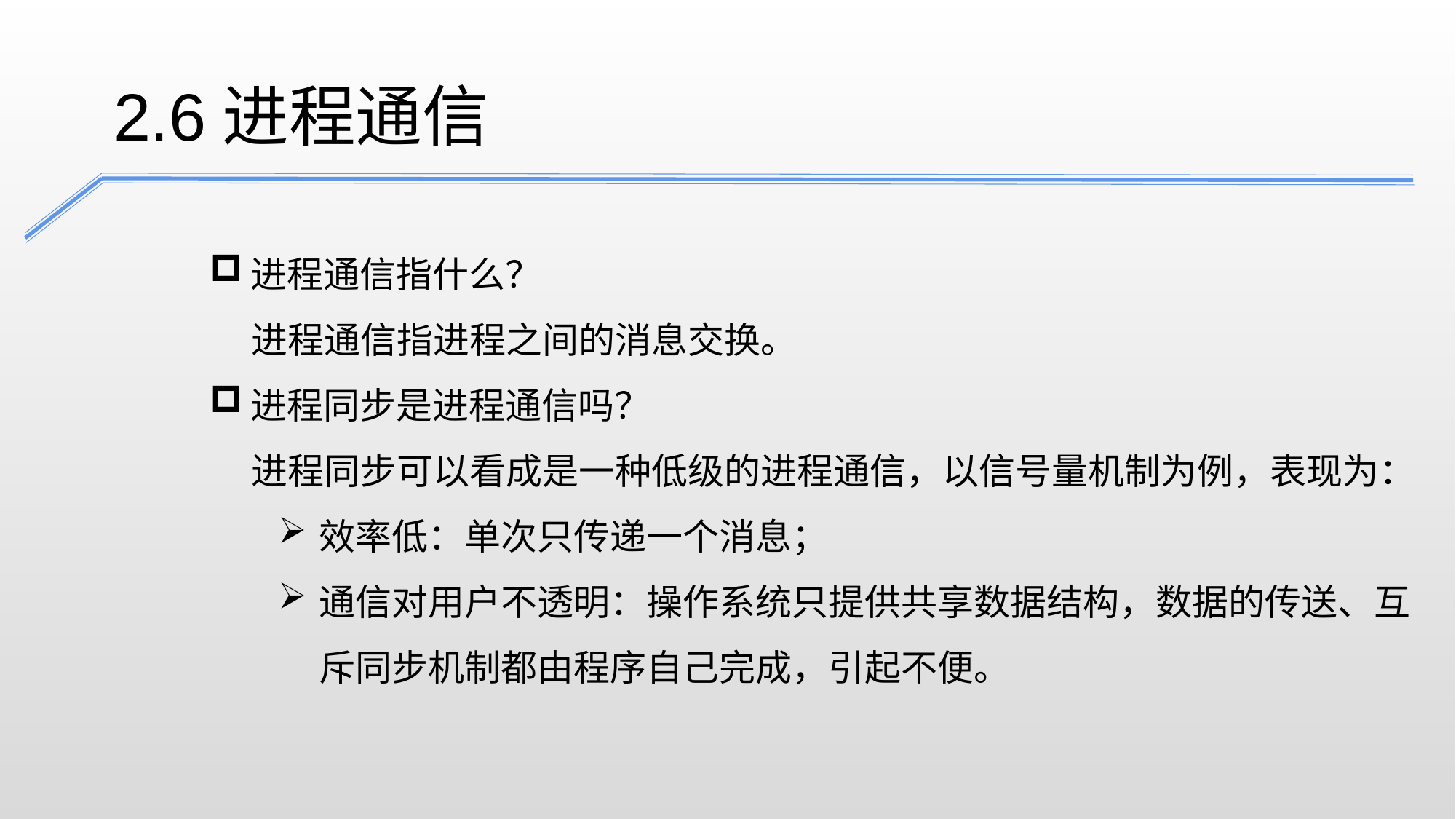

2.6进程通信

进程通信指什么？
    进程通信指进程之间的消息交换。
进程同步是进程通信吗？
    进程同步可以看成是一种低级的进程通信，以信号量机制为例，表现为：
效率低：单次只传递一个消息；
通信对用户不透明：操作系统只提供共享数据结构，数据的传送、互斥同步机制都由程序自己完成，引起不便。